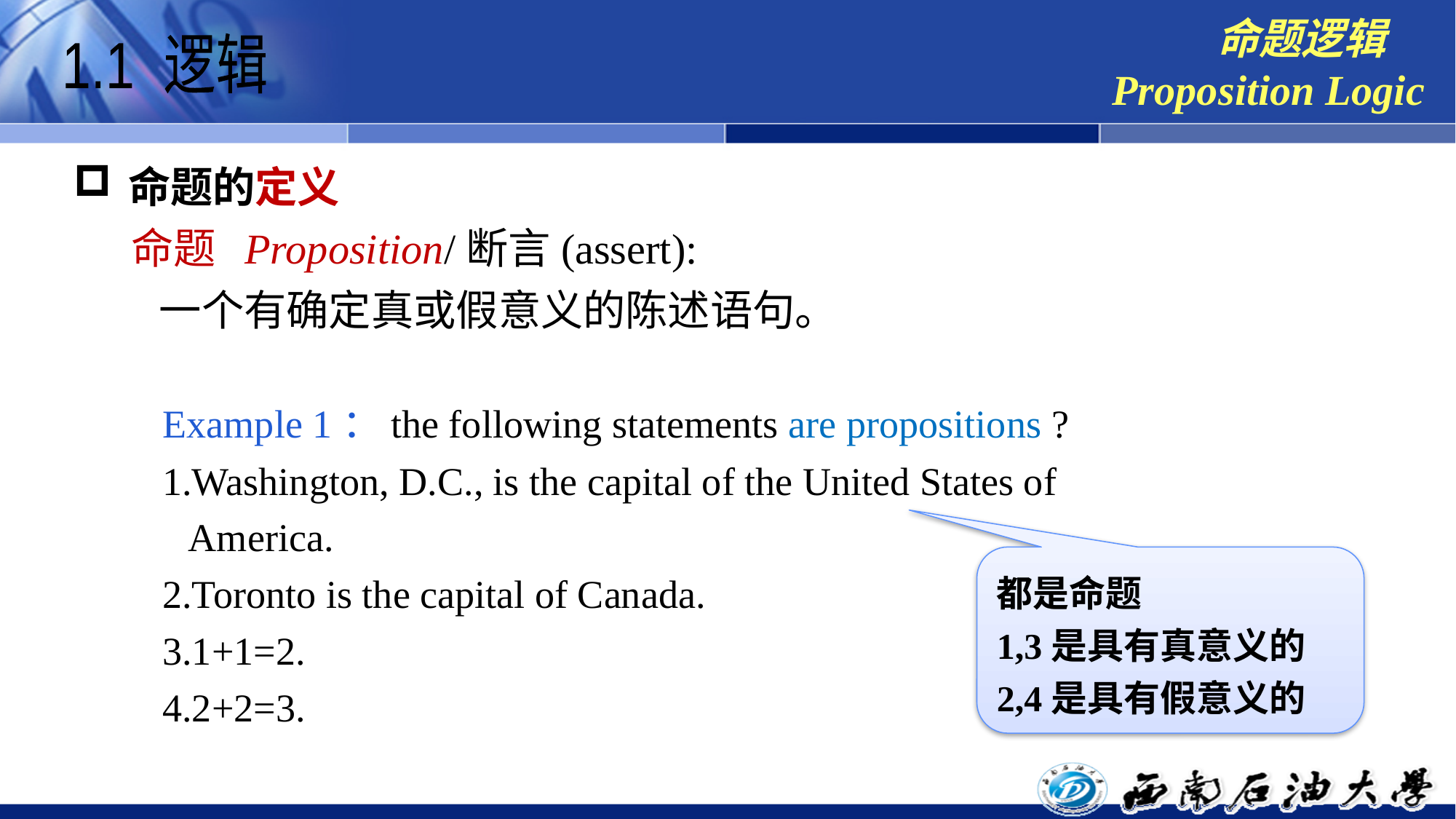

命题逻辑
Proposition Logic
1.1  逻辑
命题的定义
     命题  Proposition/断言(assert):
        一个有确定真或假意义的陈述语句。

Example 1：the following statements are propositions ?
Washington, D.C., is the capital of the United States of America.
Toronto is the capital of Canada.
1+1=2.
2+2=3.
都是命题
1,3是具有真意义的
2,4是具有假意义的